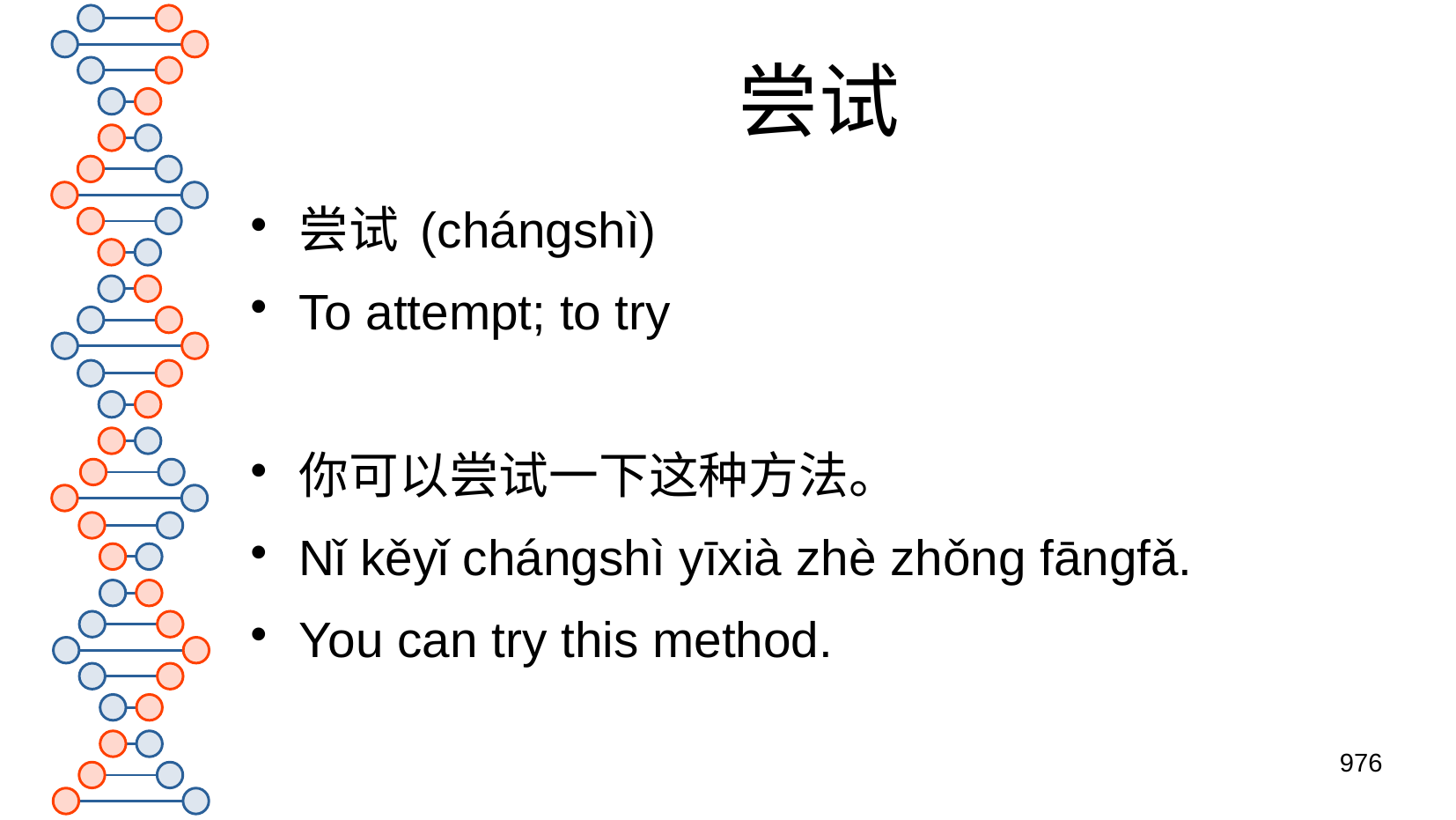

# 尝试
尝试 (chángshì)
To attempt; to try

你可以尝试一下这种方法。
Nǐ kěyǐ chángshì yīxià zhè zhǒng fāngfǎ.
You can try this method.

976